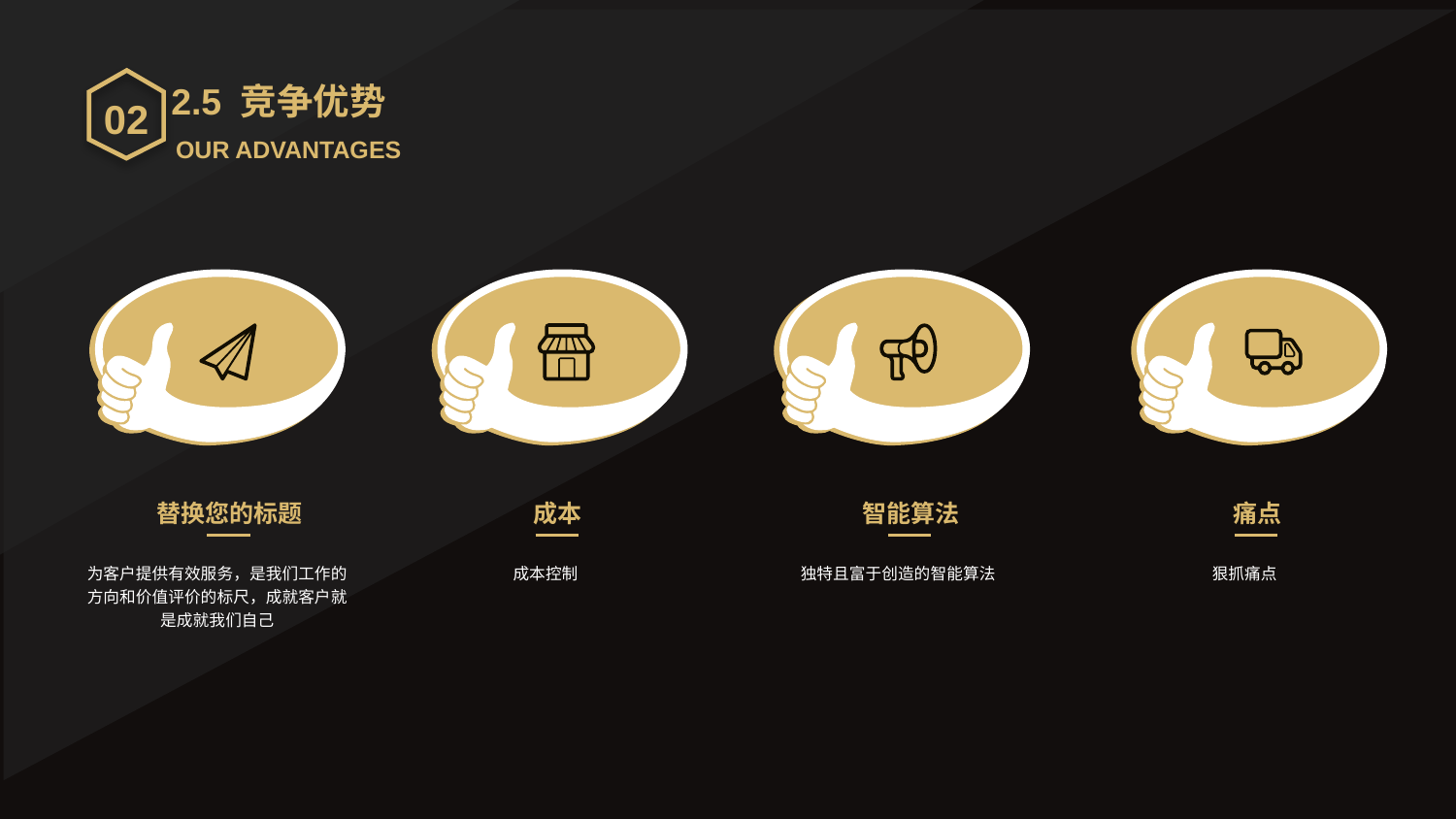

02
2.5 竞争优势
OUR ADVANTAGES

替换您的标题
成本
智能算法
痛点

为客户提供有效服务，是我们工作的方向和价值评价的标尺，成就客户就是成就我们自己
成本控制
独特且富于创造的智能算法
狠抓痛点